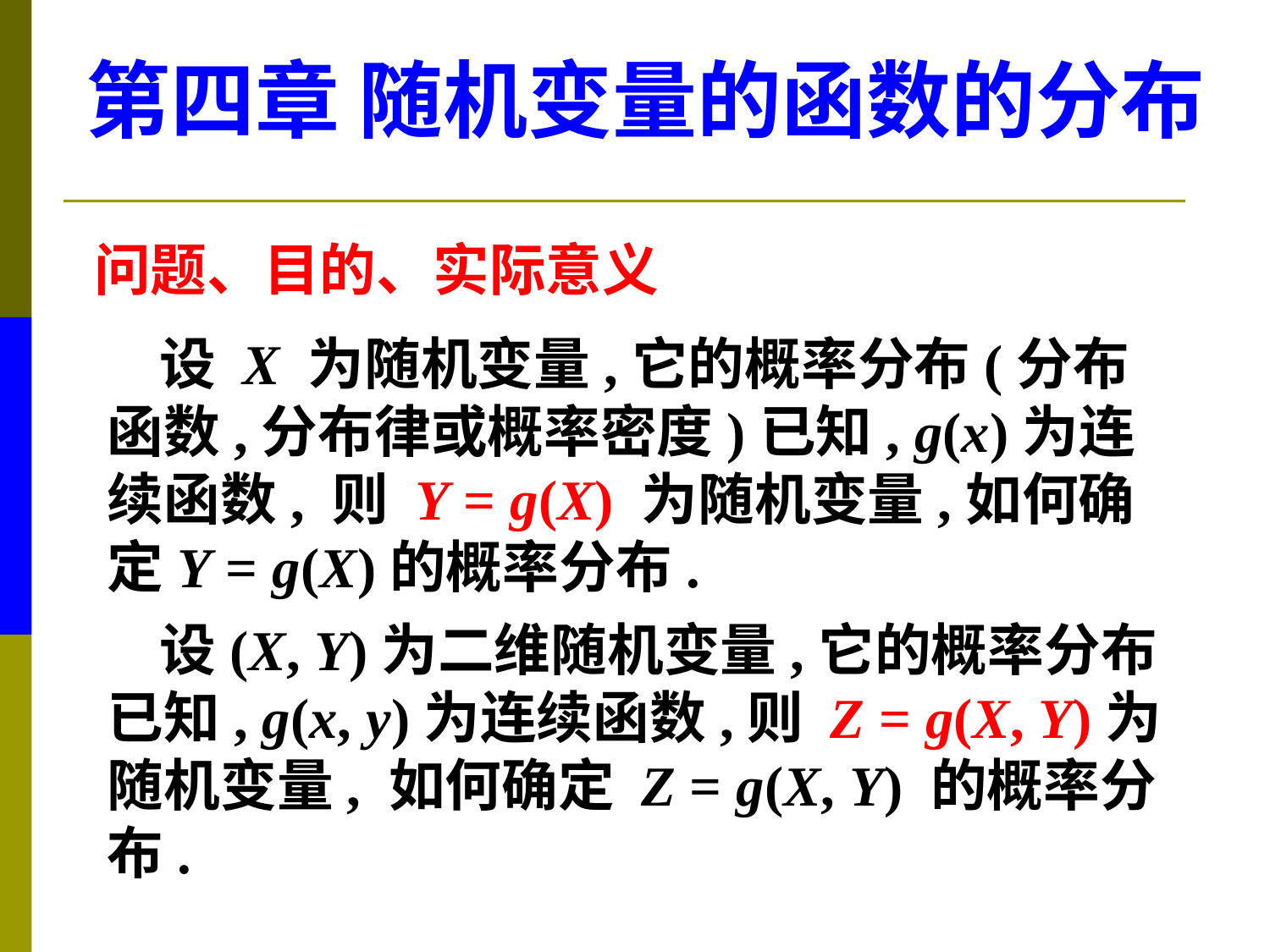

第四章 随机变量的函数的分布
问题、目的、实际意义
   设 X 为随机变量,它的概率分布(分布函数,分布律或概率密度)已知, g(x)为连续函数, 则 Y = g(X) 为随机变量,如何确定Y = g(X)的概率分布.
   设(X, Y)为二维随机变量,它的概率分布已知, g(x, y)为连续函数,则 Z = g(X, Y)为随机变量, 如何确定 Z = g(X, Y) 的概率分布.